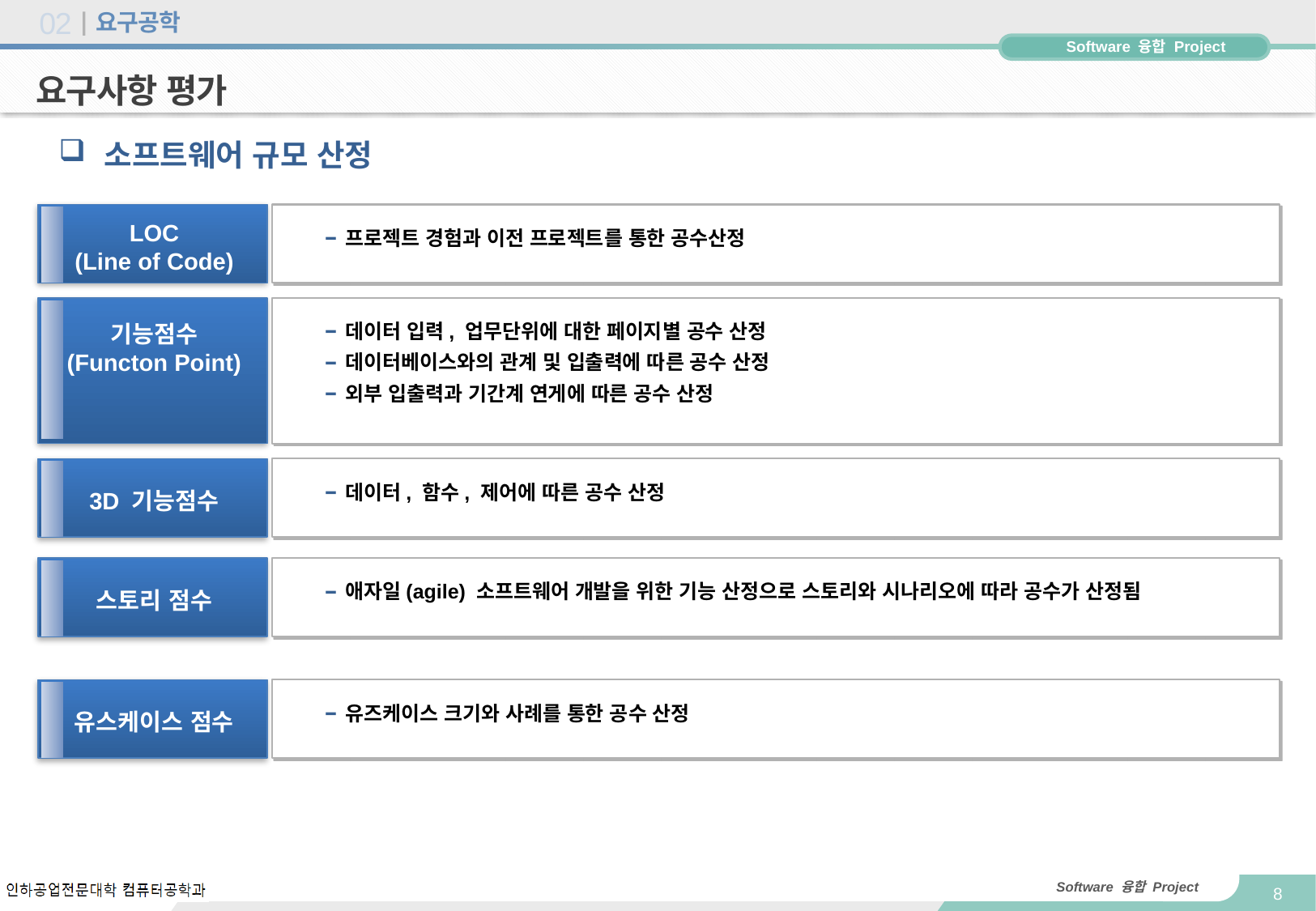

# 요구공학
02
요구사항 평가
소프트웨어 규모 산정

LOC
(Line of Code)
프로젝트 경험과 이전 프로젝트를 통한 공수산정

데이터 입력, 업무단위에 대한 페이지별 공수 산정
데이터베이스와의 관계 및 입출력에 따른 공수 산정
외부 입출력과 기간계 연게에 따른 공수 산정
기능점수
(Functon Point)

데이터, 함수, 제어에 따른 공수 산정
3D 기능점수

애자일(agile) 소프트웨어 개발을 위한 기능 산정으로 스토리와 시나리오에 따라 공수가 산정됨
스토리 점수

유즈케이스 크기와 사례를 통한 공수 산정
유스케이스 점수